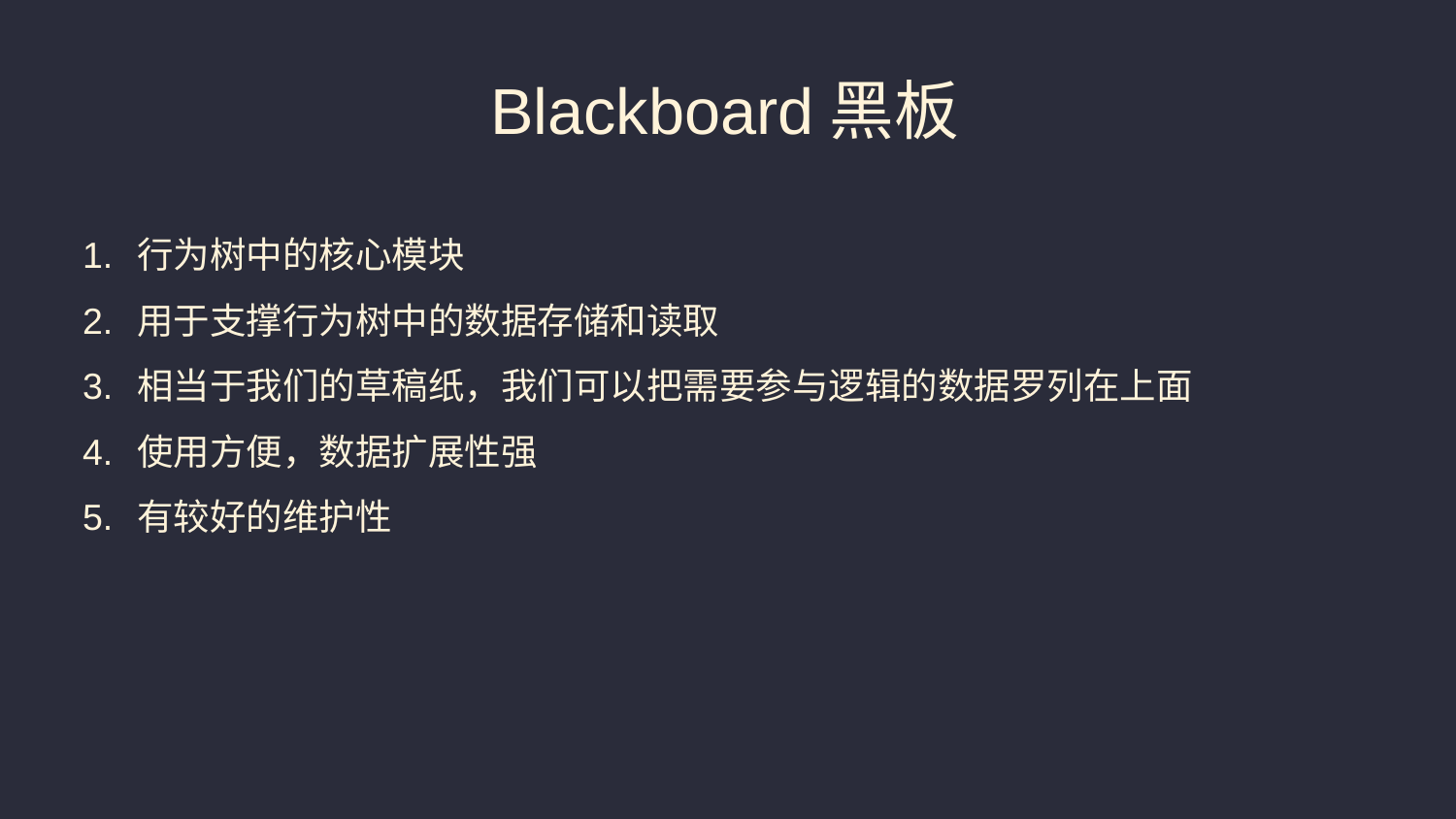

Blackboard黑板
行为树中的核心模块
用于支撑行为树中的数据存储和读取
相当于我们的草稿纸，我们可以把需要参与逻辑的数据罗列在上面
使用方便，数据扩展性强
有较好的维护性